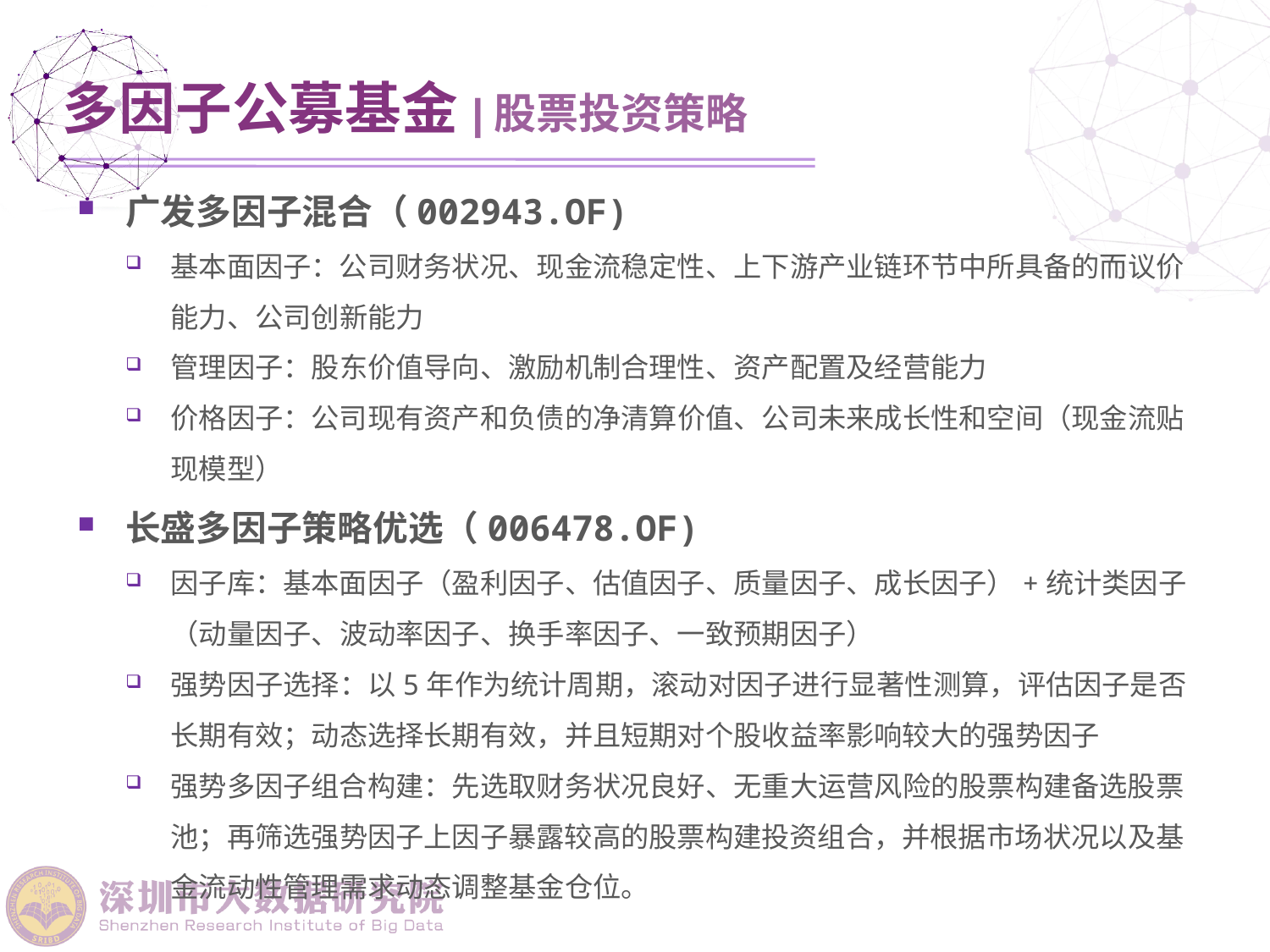

广发多因子混合（002943.OF)
基本面因子：公司财务状况、现金流稳定性、上下游产业链环节中所具备的而议价能力、公司创新能力
管理因子：股东价值导向、激励机制合理性、资产配置及经营能力
价格因子：公司现有资产和负债的净清算价值、公司未来成长性和空间（现金流贴现模型）
长盛多因子策略优选（006478.OF)
因子库：基本面因子（盈利因子、估值因子、质量因子、成长因子）+统计类因子（动量因子、波动率因子、换手率因子、一致预期因子）
强势因子选择：以5年作为统计周期，滚动对因子进行显著性测算，评估因子是否长期有效；动态选择长期有效，并且短期对个股收益率影响较大的强势因子
强势多因子组合构建：先选取财务状况良好、无重大运营风险的股票构建备选股票池；再筛选强势因子上因子暴露较高的股票构建投资组合，并根据市场状况以及基金流动性管理需求动态调整基金仓位。

多因子公募基金|股票投资策略